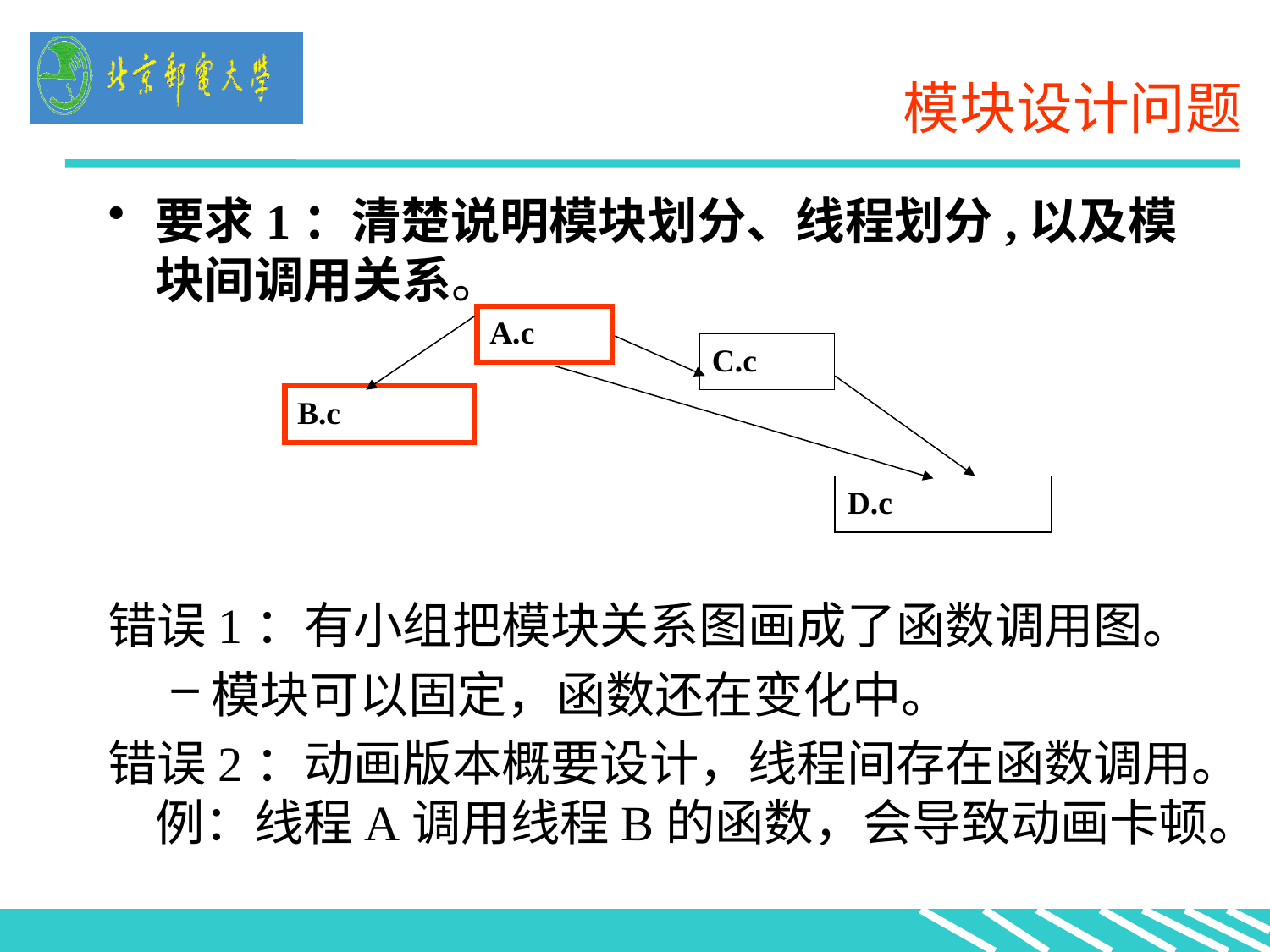

# 模块设计问题
要求1：清楚说明模块划分、线程划分,以及模块间调用关系。

错误1：有小组把模块关系图画成了函数调用图。
模块可以固定，函数还在变化中。
错误2：动画版本概要设计，线程间存在函数调用。例：线程A调用线程B的函数，会导致动画卡顿。
A.c

C.c

B.c
D.c